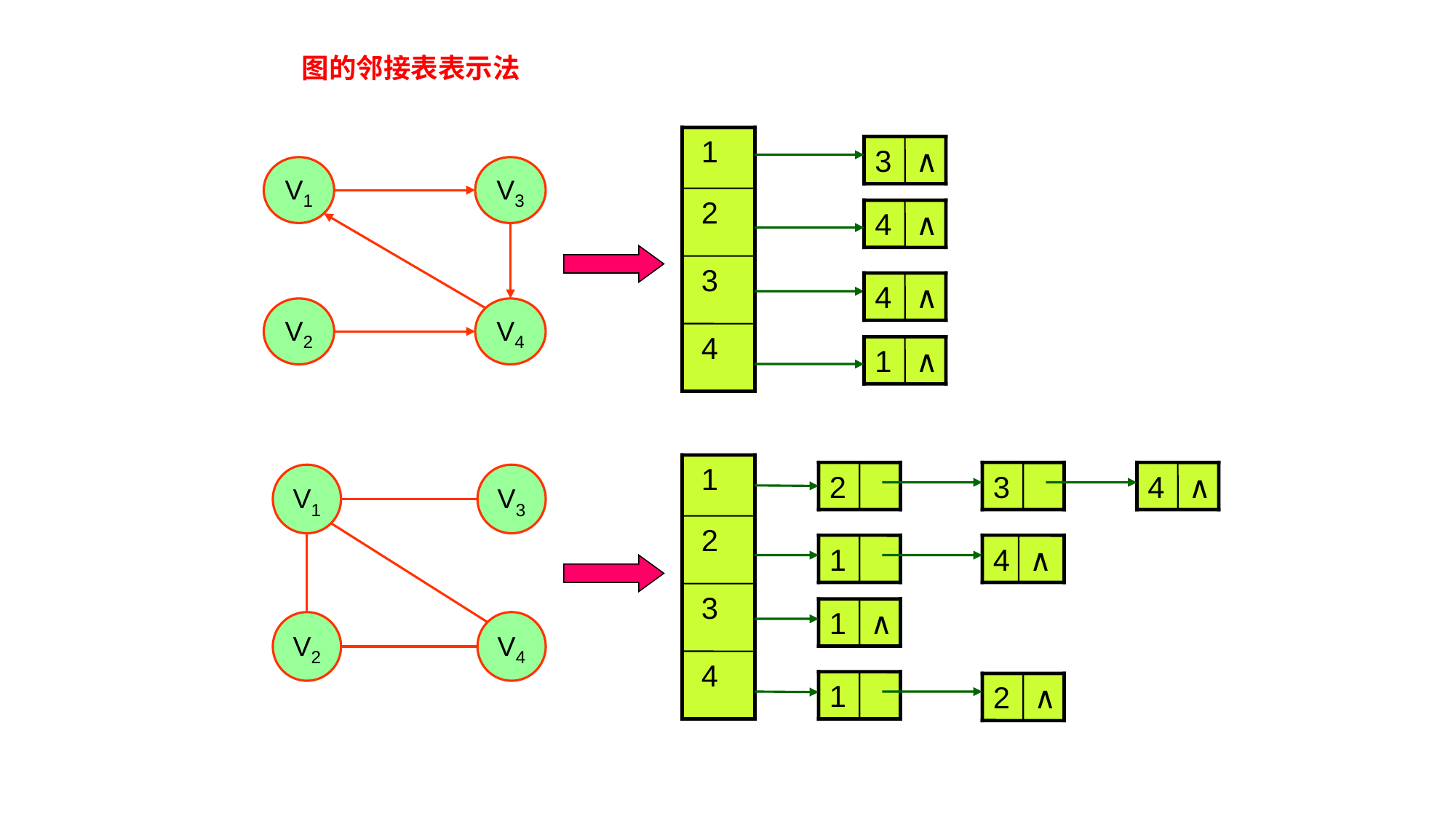

图的邻接表表示法
 1

 2

 3

 4

3

∧

V1
V3
V2
V4
4

∧

4

∧

1

∧

 1

 2

 3

 4

2

3

4

∧

V1
V3
V2
V4

1

4

∧

1

∧

1

2

∧